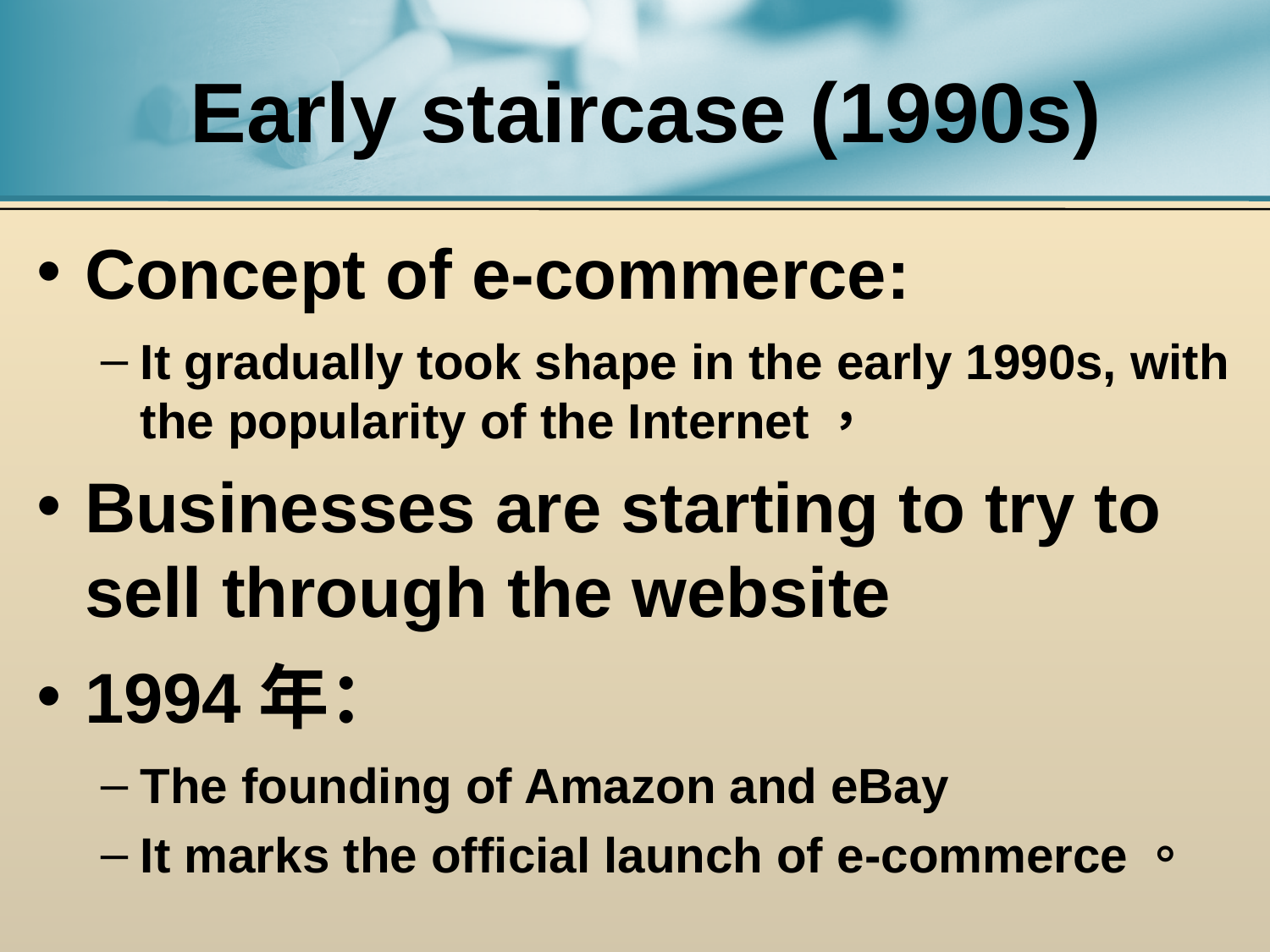

# Early staircase (1990s)
Concept of e-commerce:
It gradually took shape in the early 1990s, with the popularity of the Internet，
Businesses are starting to try to sell through the website
1994年：
The founding of Amazon and eBay
It marks the official launch of e-commerce。